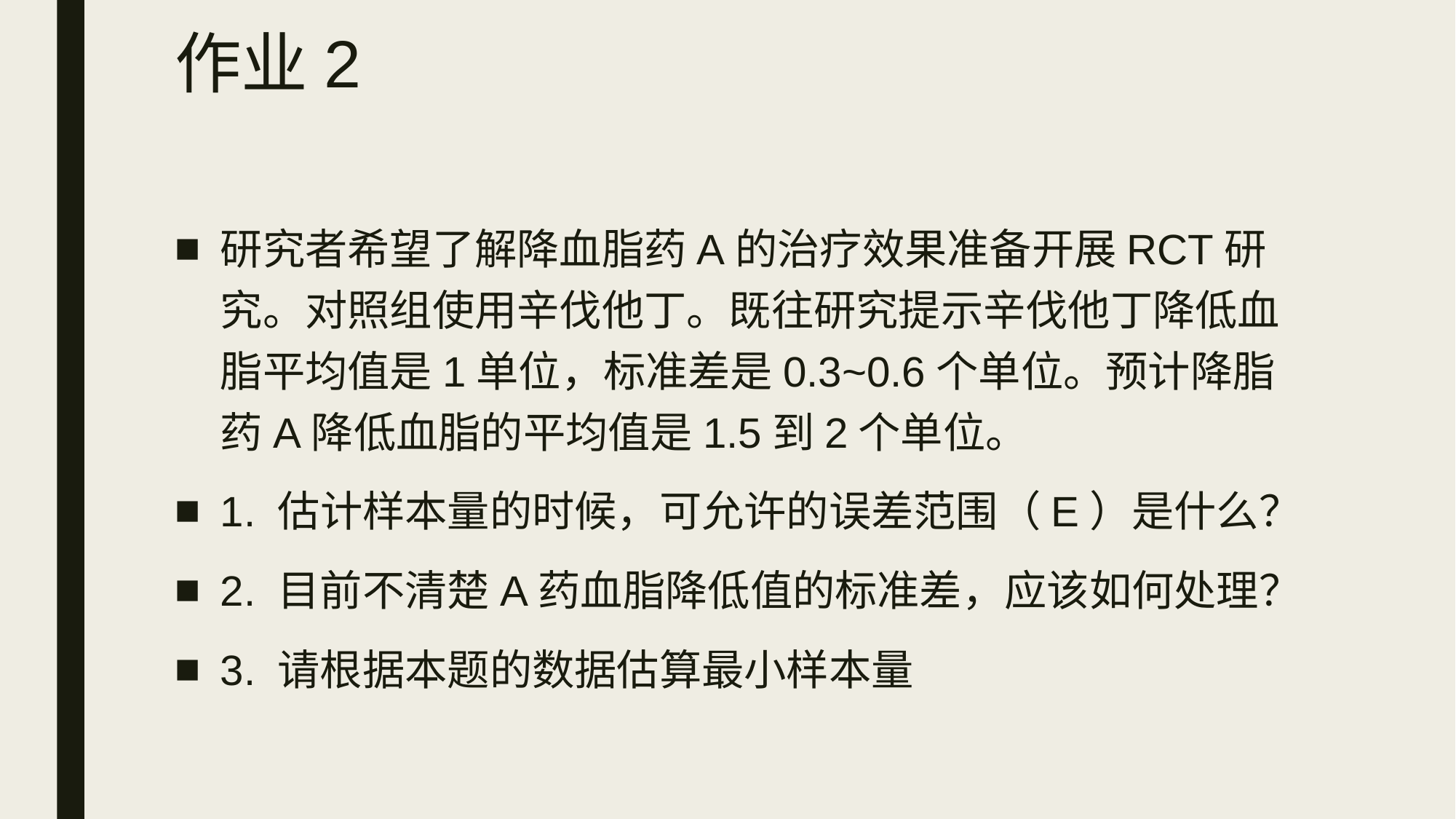

# 作业2
研究者希望了解降血脂药A的治疗效果准备开展RCT研究。对照组使用辛伐他丁。既往研究提示辛伐他丁降低血脂平均值是1单位，标准差是0.3~0.6个单位。预计降脂药A降低血脂的平均值是1.5到2个单位。
1. 估计样本量的时候，可允许的误差范围（E）是什么？
2. 目前不清楚A药血脂降低值的标准差，应该如何处理？
3. 请根据本题的数据估算最小样本量